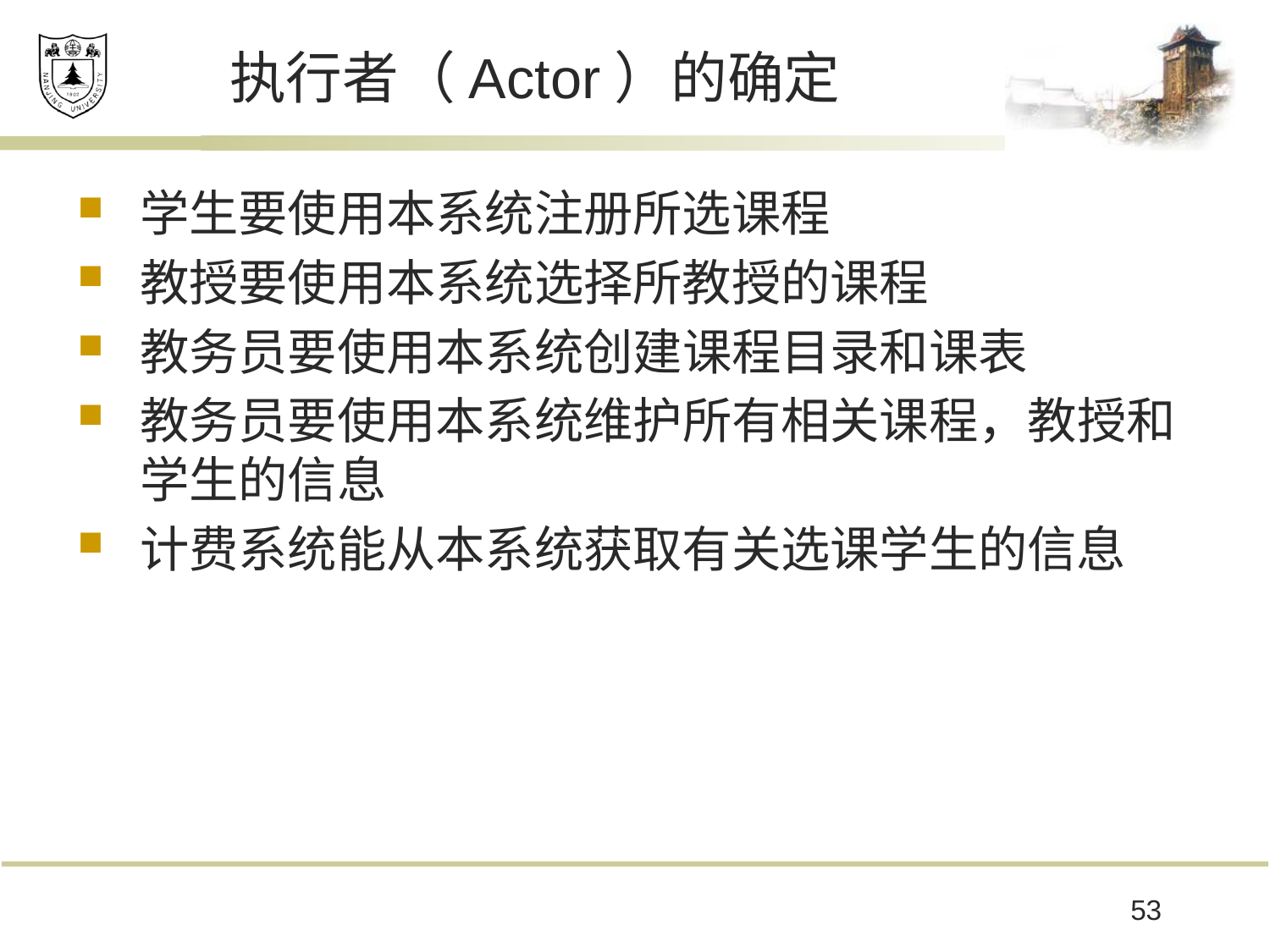

# 执行者（Actor）的确定
学生要使用本系统注册所选课程
教授要使用本系统选择所教授的课程
教务员要使用本系统创建课程目录和课表
教务员要使用本系统维护所有相关课程，教授和学生的信息
计费系统能从本系统获取有关选课学生的信息

53